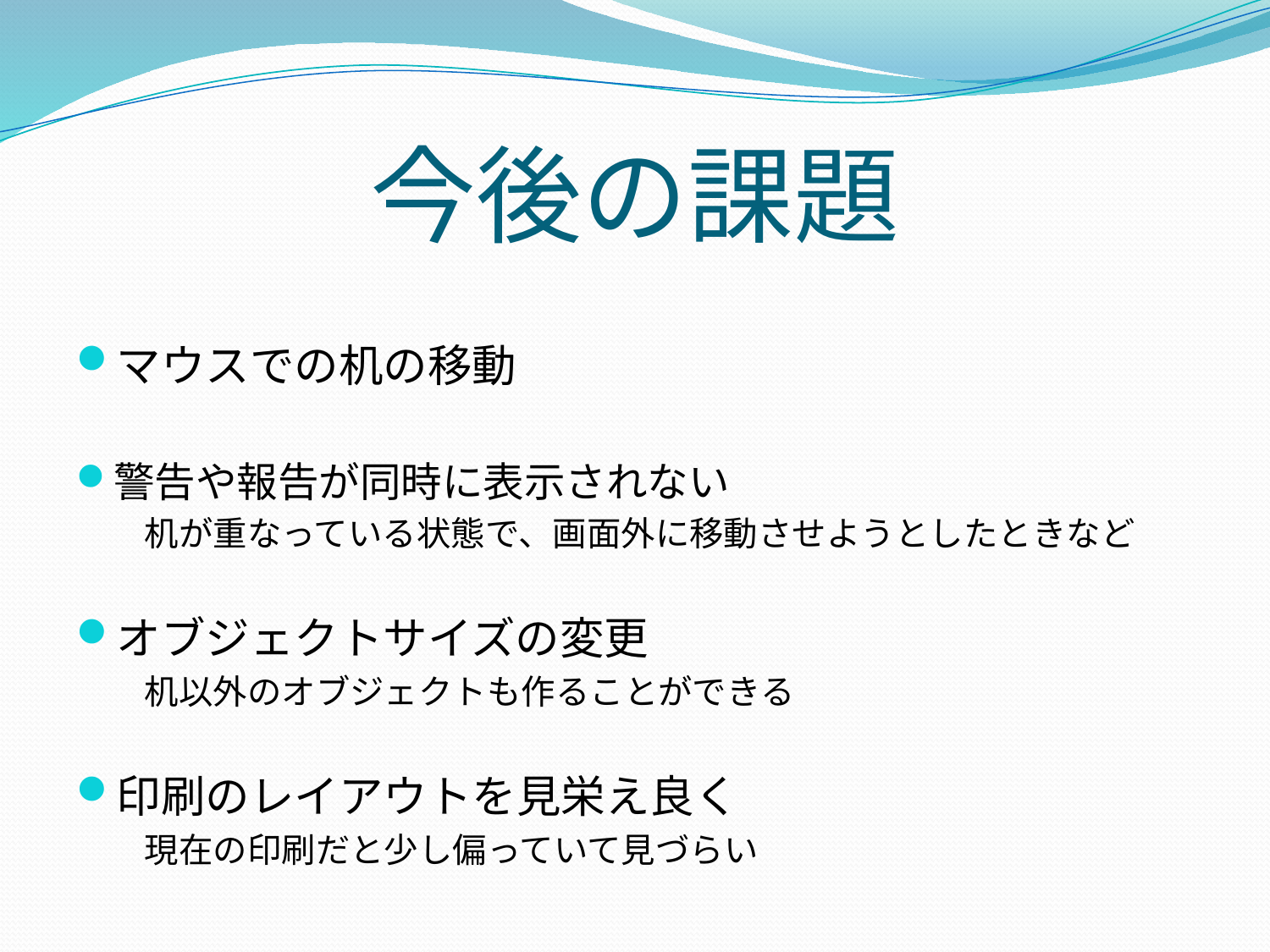

# 今後の課題

マウスでの机の移動

警告や報告が同時に表示されない
　　机が重なっている状態で、画面外に移動させようとしたときなど

オブジェクトサイズの変更
　　机以外のオブジェクトも作ることができる

印刷のレイアウトを見栄え良く
　　現在の印刷だと少し偏っていて見づらい